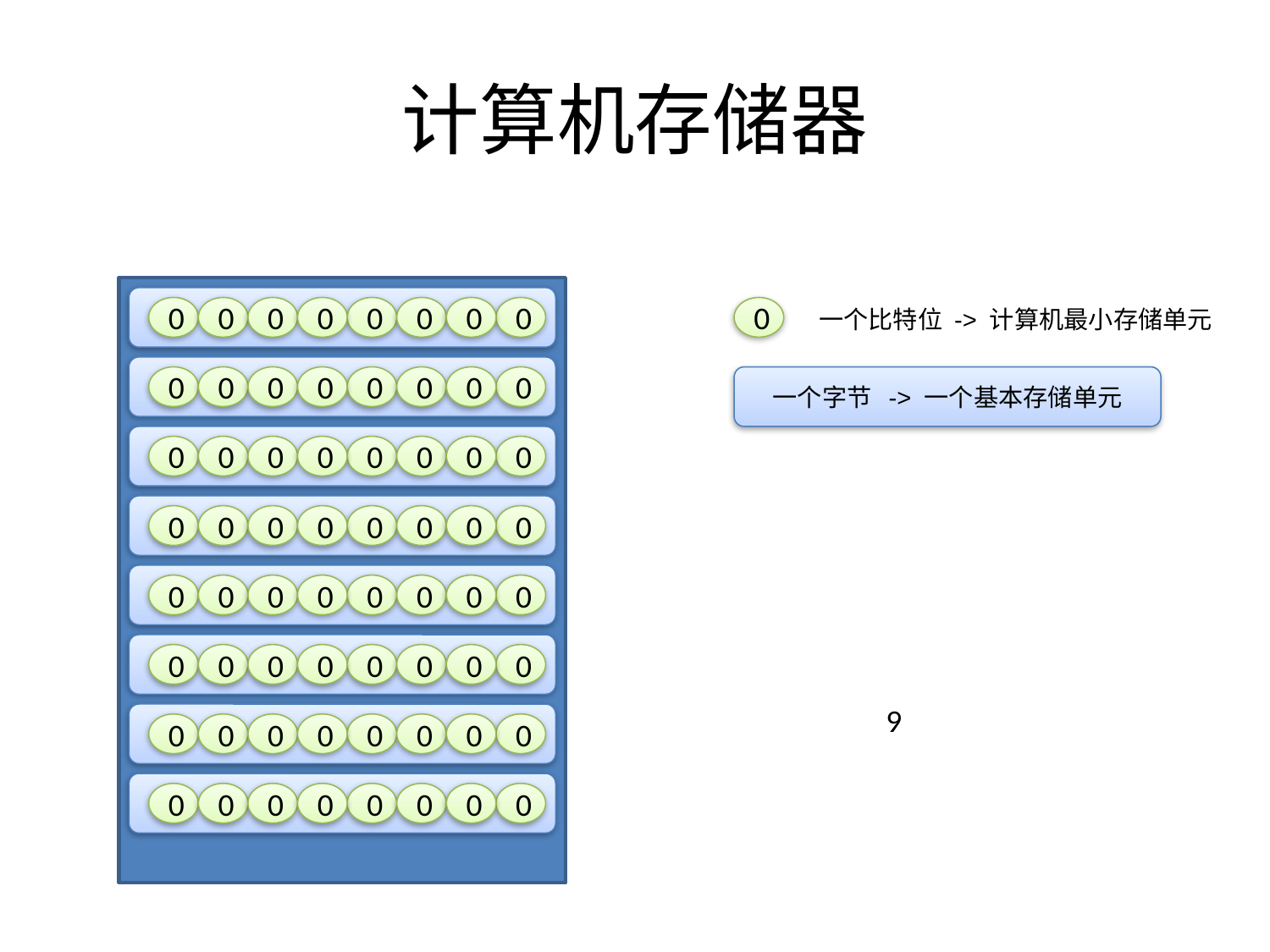

# 计算机存储器

0
0
0
0
0
0
0
0

0
0
0
0
0
0
0
0

0
0
0
0
0
0
0
0

0
0
0
0
0
0
0
0

0
0
0
0
0
0
0
0

0
0
0
0
0
0
0
0

0
0
0
0
0
0
0
0

0
0
0
0
0
0
0
0
0
一个比特位 -> 计算机最小存储单元
一个字节  -> 一个基本存储单元
9